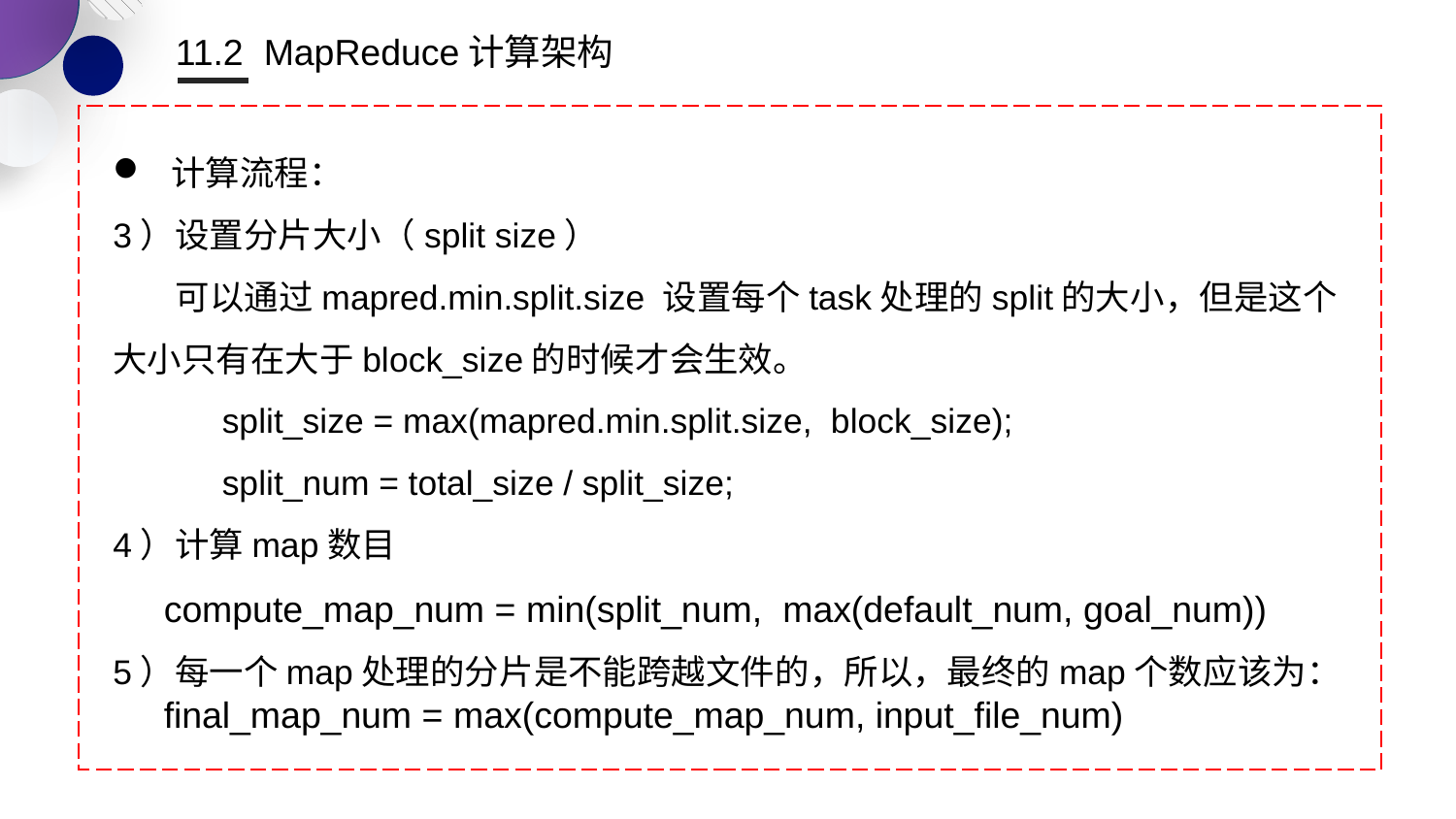

11.2  MapReduce计算架构

  计算流程：
3）设置分片大小（split size）
       可以通过mapred.min.split.size 设置每个task处理的split的大小，但是这个大小只有在大于block_size的时候才会生效。
split_size = max(mapred.min.split.size,  block_size);
split_num = total_size / split_size;
4）计算map数目
     compute_map_num = min(split_num,  max(default_num, goal_num))
5）每一个map处理的分片是不能跨越文件的，所以，最终的map个数应该为：
     final_map_num = max(compute_map_num, input_file_num)